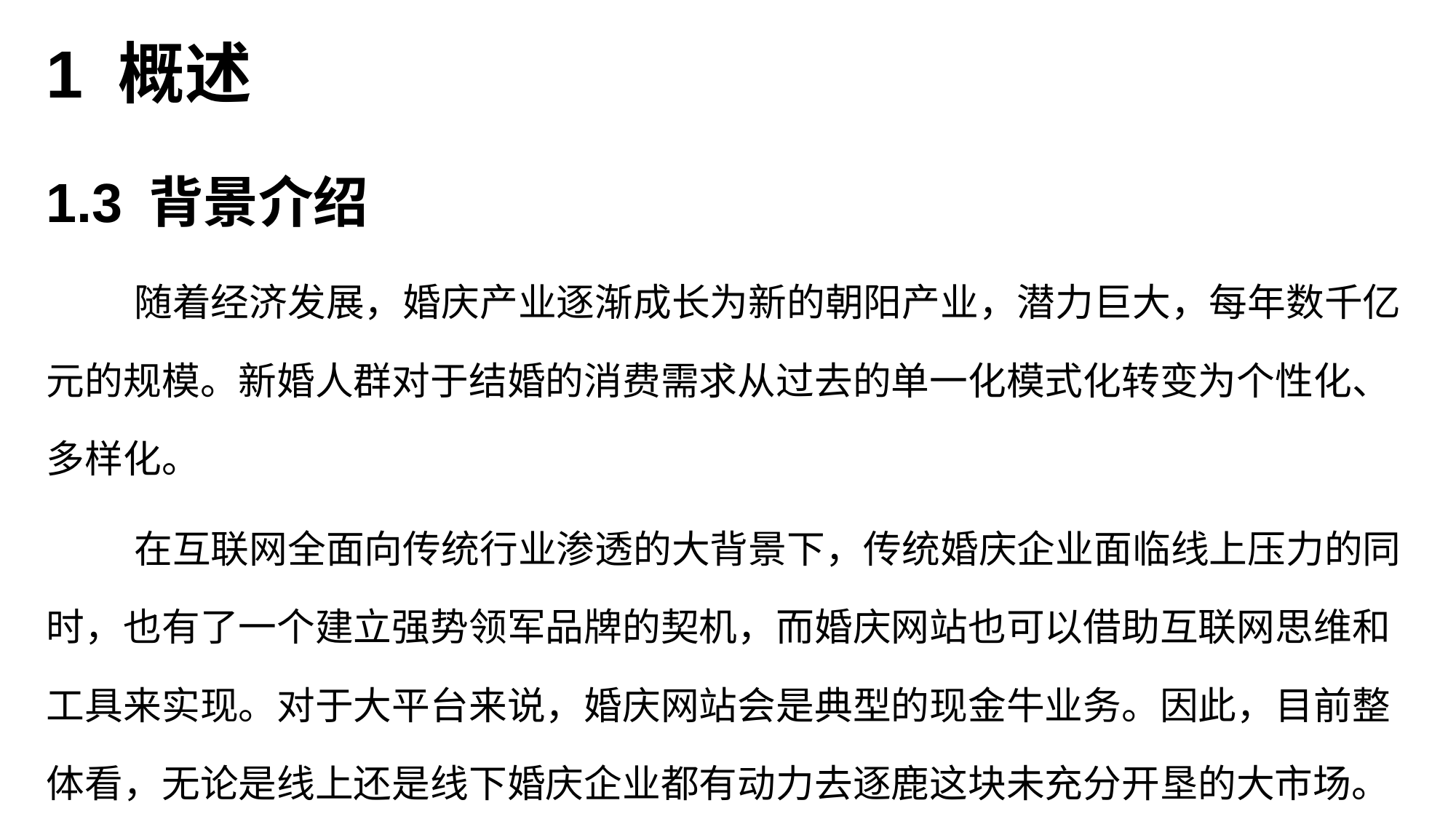

# 1 概述
1.3 背景介绍
随着经济发展，婚庆产业逐渐成长为新的朝阳产业，潜力巨大，每年数千亿元的规模。新婚人群对于结婚的消费需求从过去的单一化模式化转变为个性化、多样化。
在互联网全面向传统行业渗透的大背景下，传统婚庆企业面临线上压力的同时，也有了一个建立强势领军品牌的契机，而婚庆网站也可以借助互联网思维和工具来实现。对于大平台来说，婚庆网站会是典型的现金牛业务。因此，目前整体看，无论是线上还是线下婚庆企业都有动力去逐鹿这块未充分开垦的大市场。